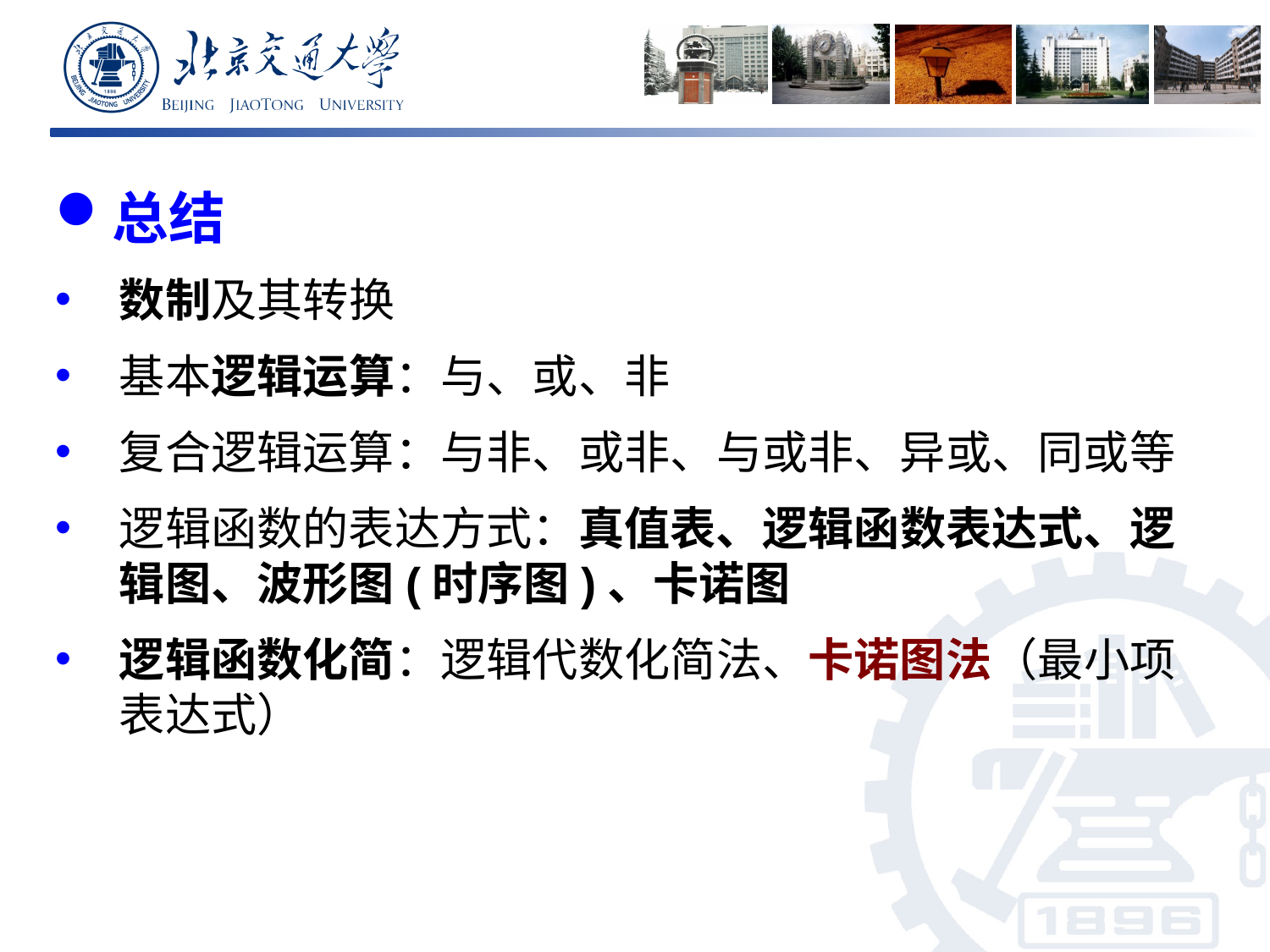

总结
数制及其转换
基本逻辑运算：与、或、非
复合逻辑运算：与非、或非、与或非、异或、同或等
逻辑函数的表达方式：真值表、逻辑函数表达式、逻辑图、波形图(时序图)、卡诺图
逻辑函数化简：逻辑代数化简法、卡诺图法（最小项表达式）